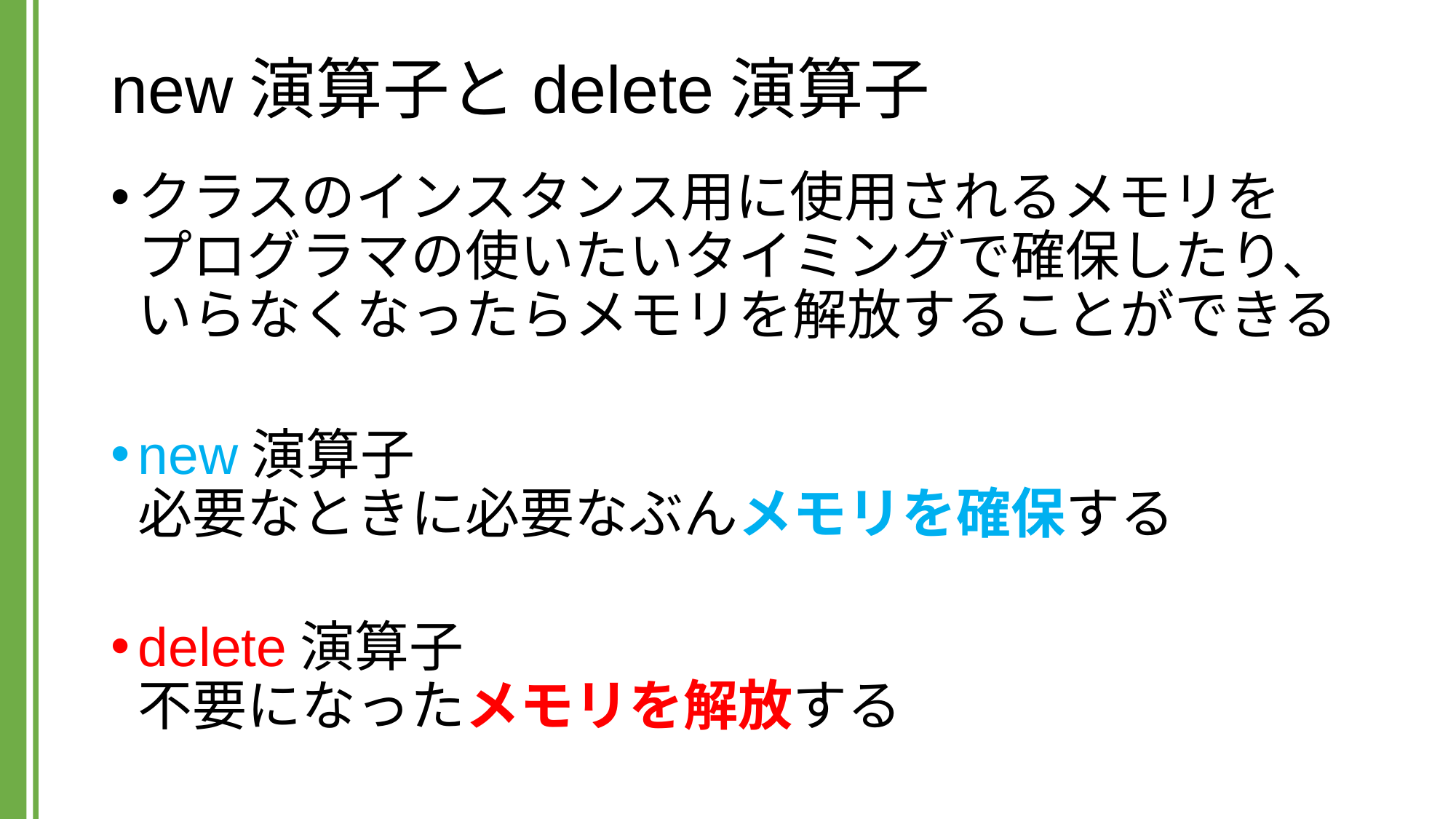

# new演算子とdelete演算子
クラスのインスタンス用に使用されるメモリを
プログラマの使いたいタイミングで確保したり、
いらなくなったらメモリを解放することができる
new演算子
必要なときに必要なぶんメモリを確保する
delete演算子
不要になったメモリを解放する